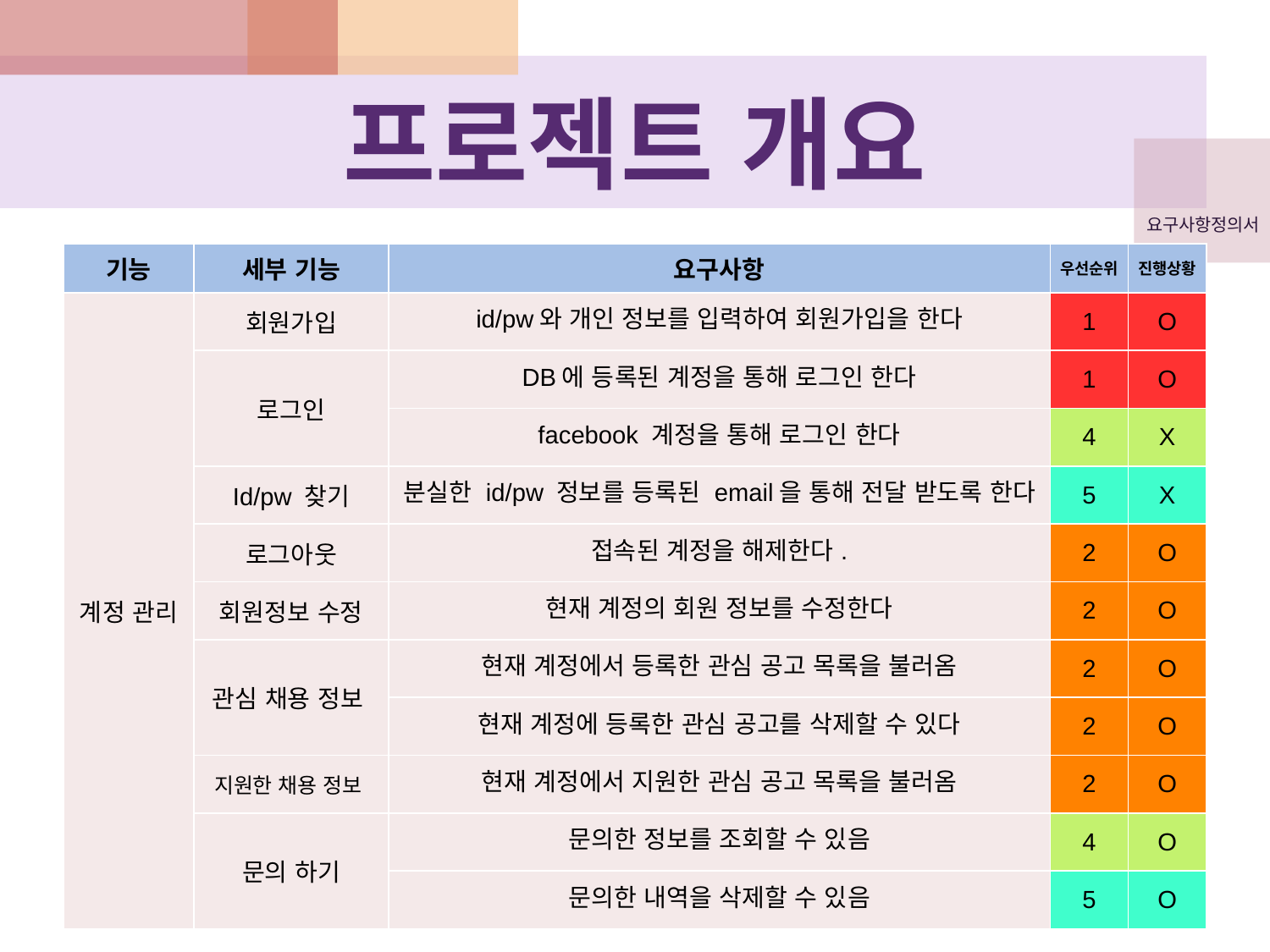

# 프로젝트 개요
요구사항정의서
| 기능 | 세부 기능 | 요구사항 | 우선순위 | 진행상황 |
| --- | --- | --- | --- | --- |
| 계정 관리 | 회원가입 | id/pw와 개인 정보를 입력하여 회원가입을 한다 | 1 | O |
|  | 로그인 | DB에 등록된 계정을 통해 로그인 한다 | 1 | O |
|  |  | facebook 계정을 통해 로그인 한다 | 4 | X |
|  | Id/pw 찾기 | 분실한 id/pw 정보를 등록된 email을 통해 전달 받도록 한다 | 5 | X |
|  | 로그아웃 | 접속된 계정을 해제한다. | 2 | O |
|  | 회원정보 수정 | 현재 계정의 회원 정보를 수정한다 | 2 | O |
|  | 관심 채용 정보 | 현재 계정에서 등록한 관심 공고 목록을 불러옴 | 2 | O |
|  |  | 현재 계정에 등록한 관심 공고를 삭제할 수 있다 | 2 | O |
|  | 지원한 채용 정보 | 현재 계정에서 지원한 관심 공고 목록을 불러옴 | 2 | O |
|  | 문의 하기 | 문의한 정보를 조회할 수 있음 | 4 | O |
|  |  | 문의한 내역을 삭제할 수 있음 | 5 | O |